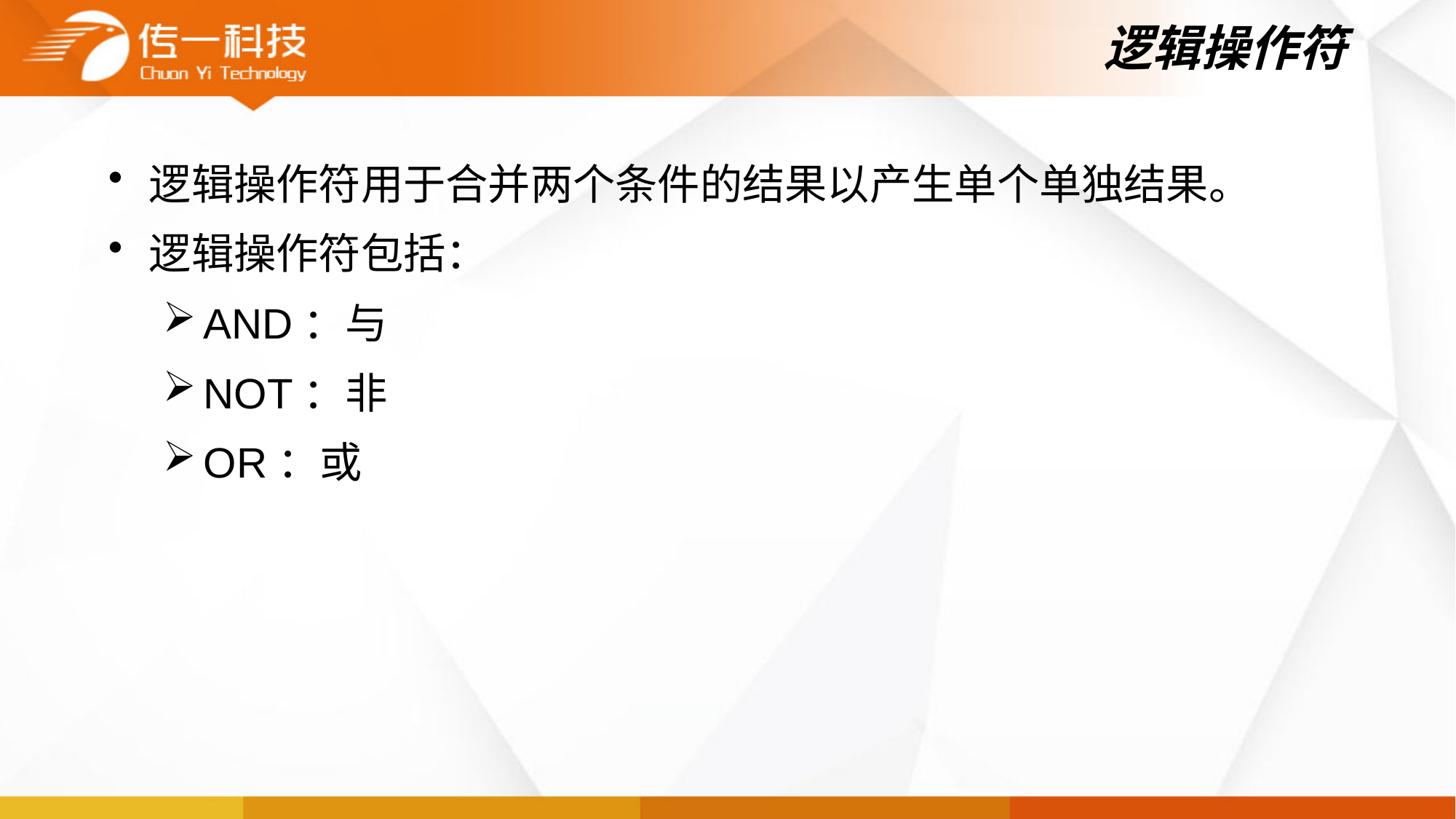

# 逻辑操作符
逻辑操作符用于合并两个条件的结果以产生单个单独结果。
逻辑操作符包括：
AND：与
NOT：非
OR：或